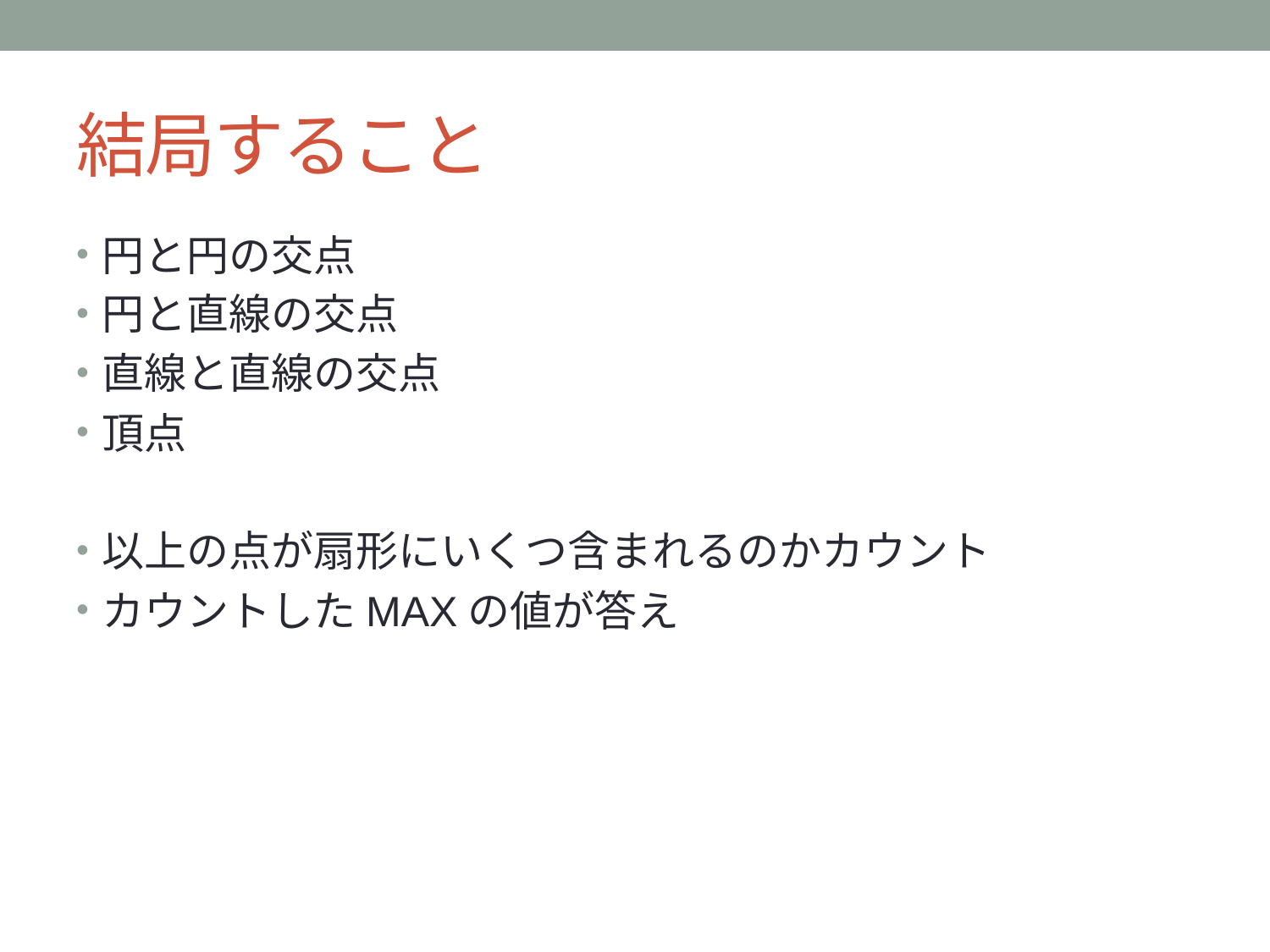

# 結局すること
円と円の交点
円と直線の交点
直線と直線の交点
頂点

以上の点が扇形にいくつ含まれるのかカウント
カウントしたMAXの値が答え